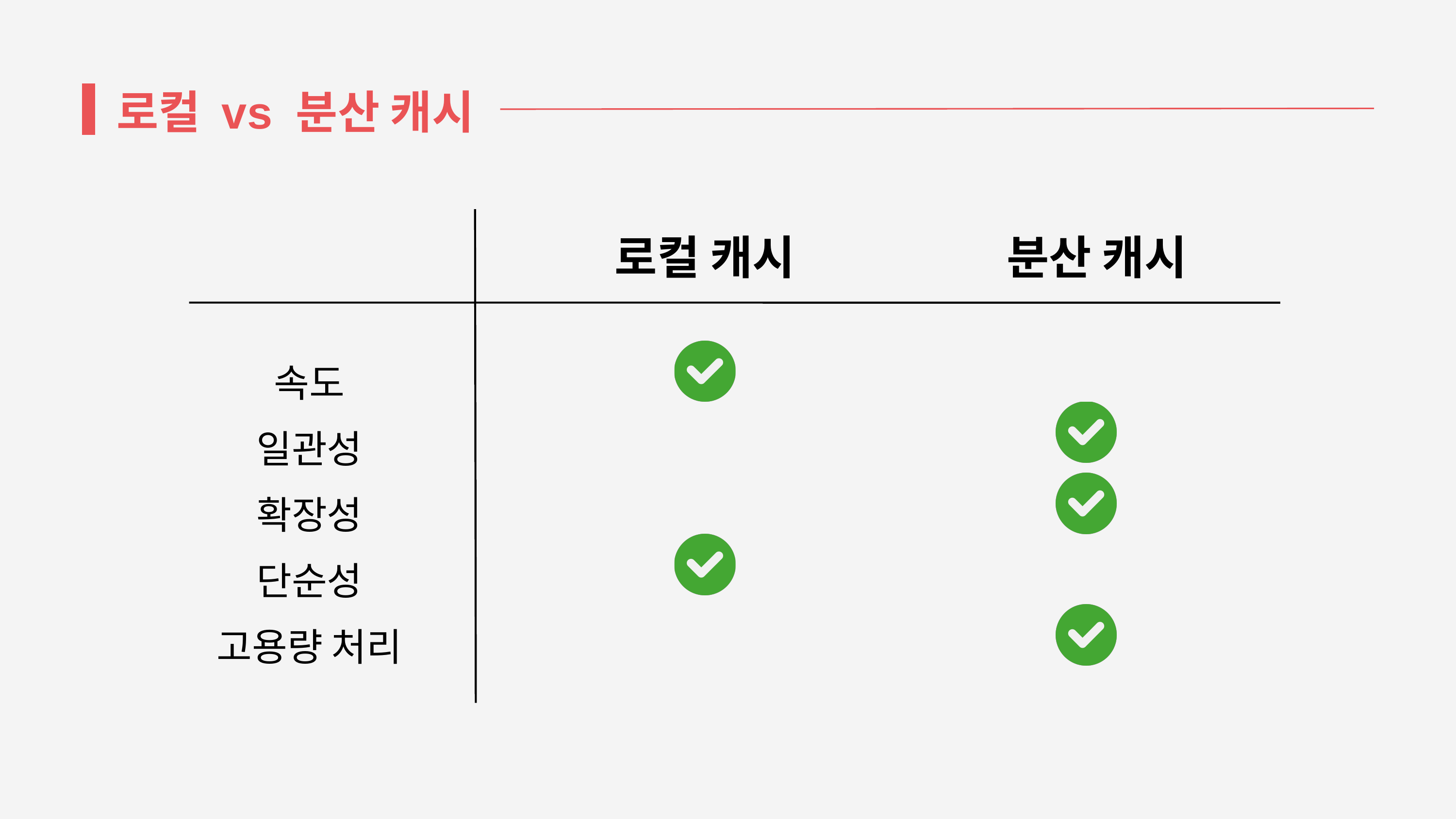

로컬 vs 분산 캐시

 분산 캐시
로컬 캐시

속도
일관성
확장성
단순성
고용량 처리